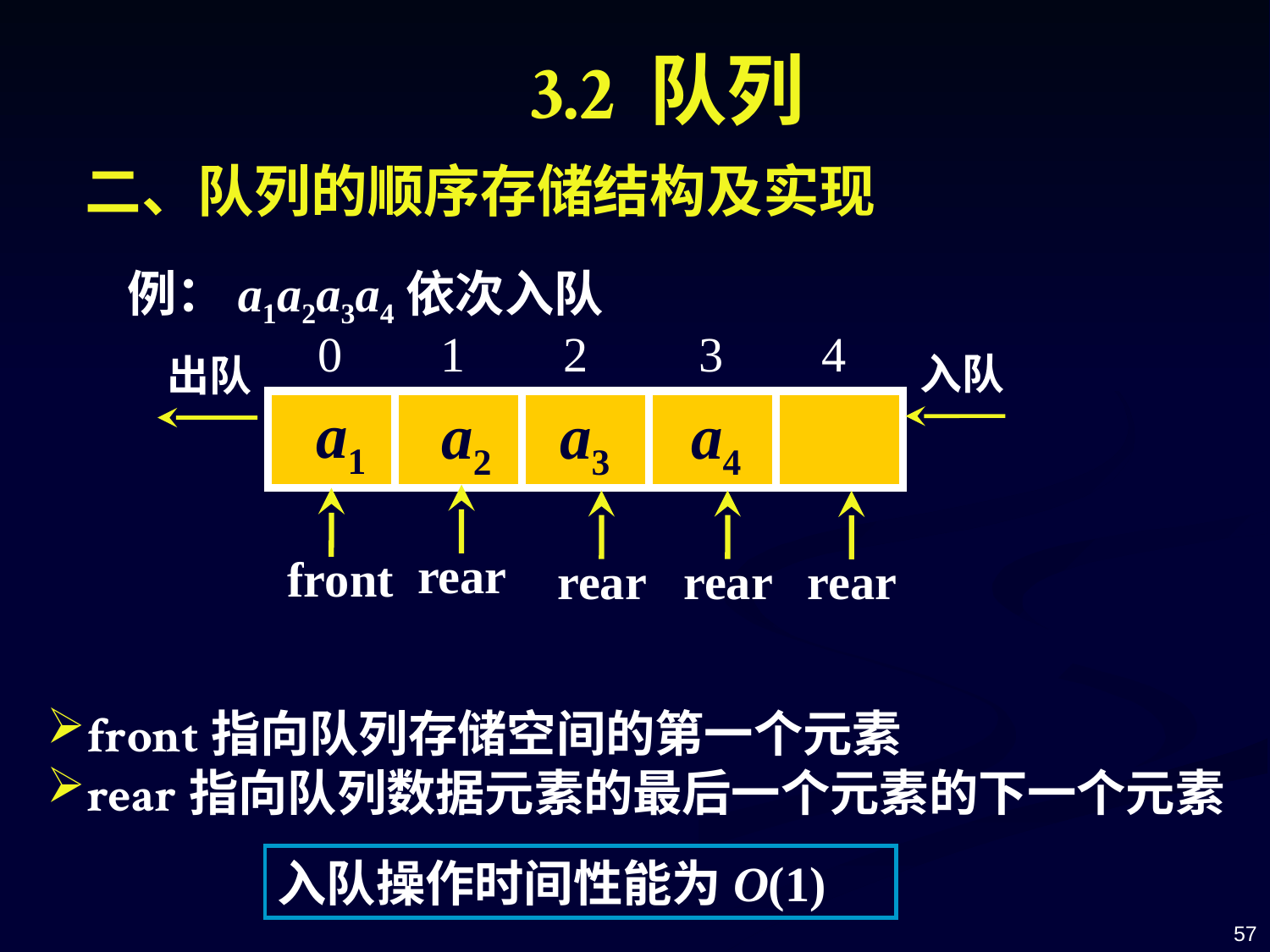

# 3.2 队列
二、队列的顺序存储结构及实现
例：a1a2a3a4依次入队
0        1        2         3        4
入队
出队

a1
a2
a3
a4

rear

front rear

rear

rear

rear

front指向队列存储空间的第一个元素
rear指向队列数据元素的最后一个元素的下一个元素
入队操作时间性能为O(1)
57